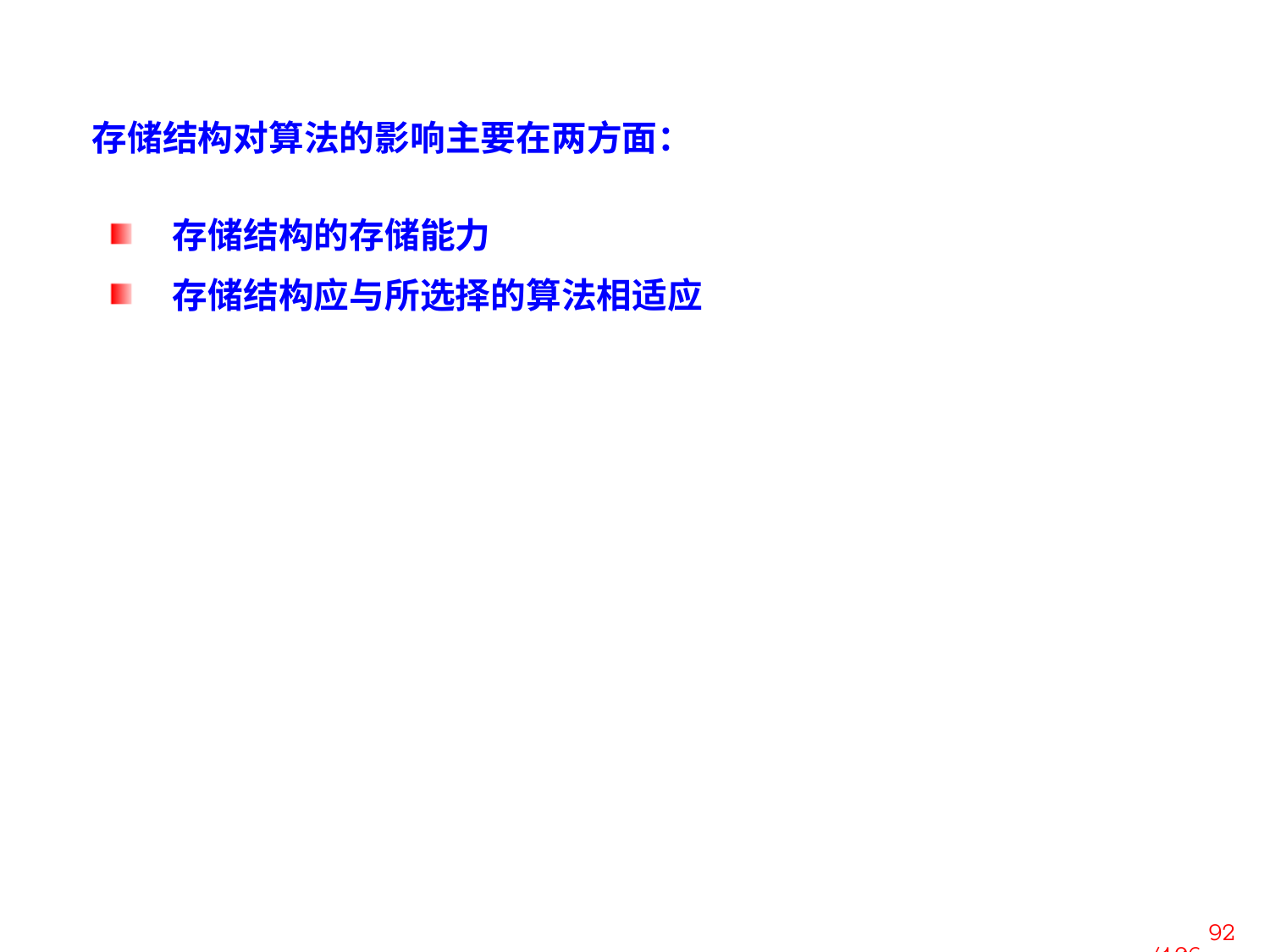

存储结构对算法的影响主要在两方面：
存储结构的存储能力
存储结构应与所选择的算法相适应
                 92/106